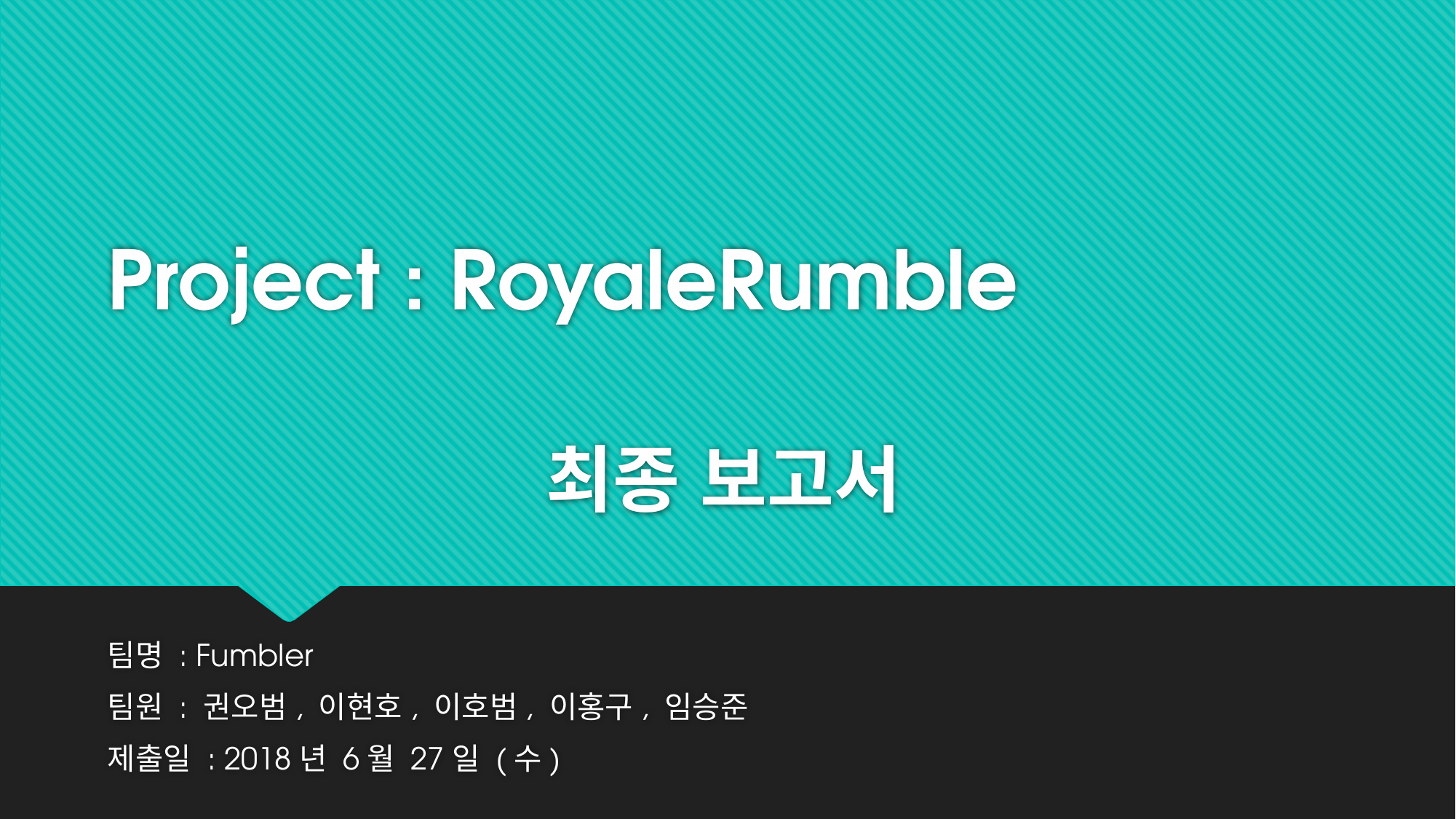

# Project : RoyaleRumble 최종 보고서
팀명 : Fumbler
팀원 : 권오범, 이현호, 이호범, 이홍구, 임승준
제출일 : 2018년 6월 27일 (수)